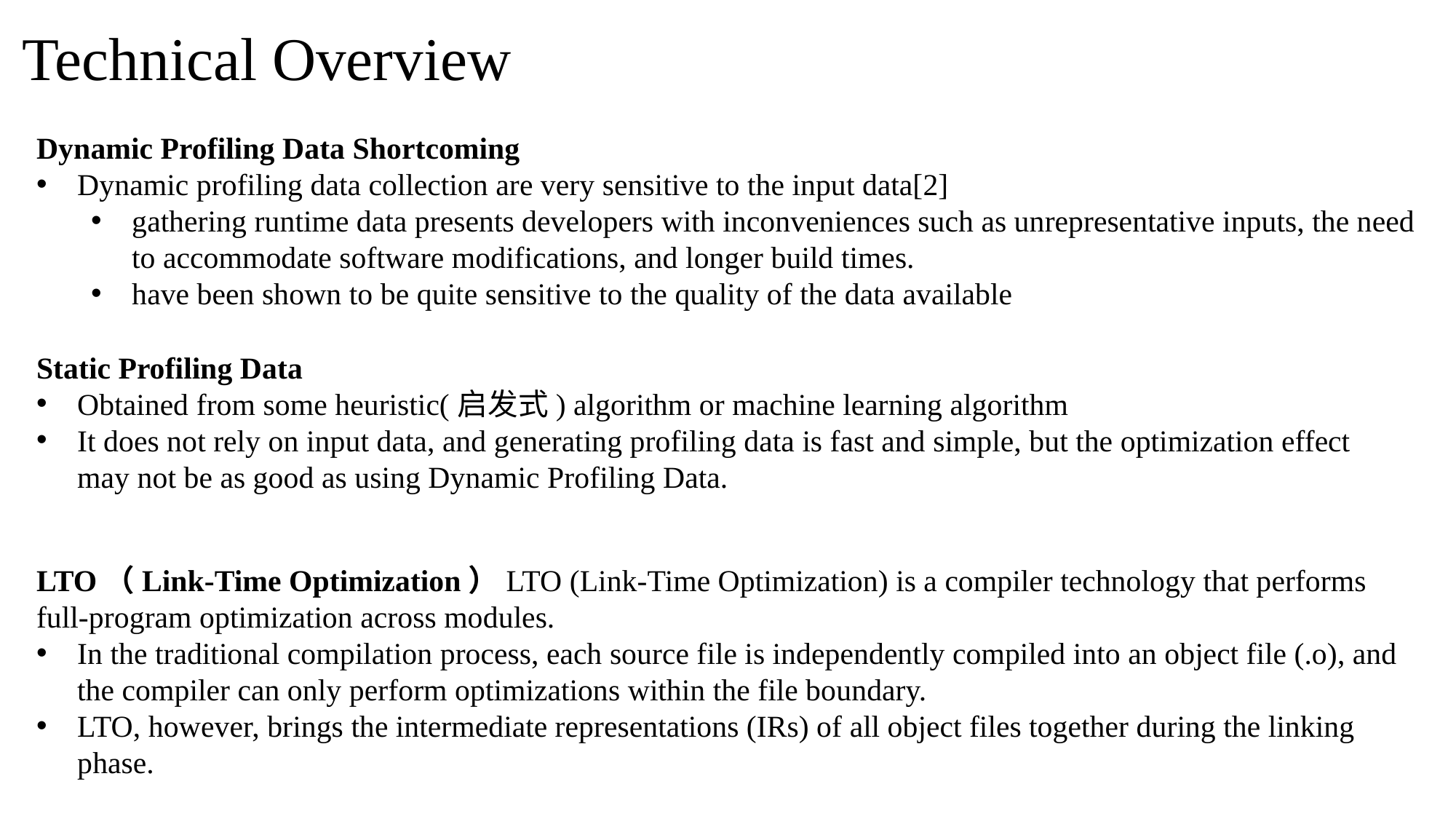

Technical Overview
Dynamic Profiling Data Shortcoming
Dynamic profiling data collection are very sensitive to the input data[2]
gathering runtime data presents developers with inconveniences such as unrepresentative inputs, the need to accommodate software modifications, and longer build times.
have been shown to be quite sensitive to the quality of the data available
Static Profiling Data
Obtained from some heuristic(启发式) algorithm or machine learning algorithm
It does not rely on input data, and generating profiling data is fast and simple, but the optimization effect may not be as good as using Dynamic Profiling Data.

LTO（Link-Time Optimization）LTO (Link-Time Optimization) is a compiler technology that performs full-program optimization across modules.
In the traditional compilation process, each source file is independently compiled into an object file (.o), and the compiler can only perform optimizations within the file boundary.
LTO, however, brings the intermediate representations (IRs) of all object files together during the linking phase.